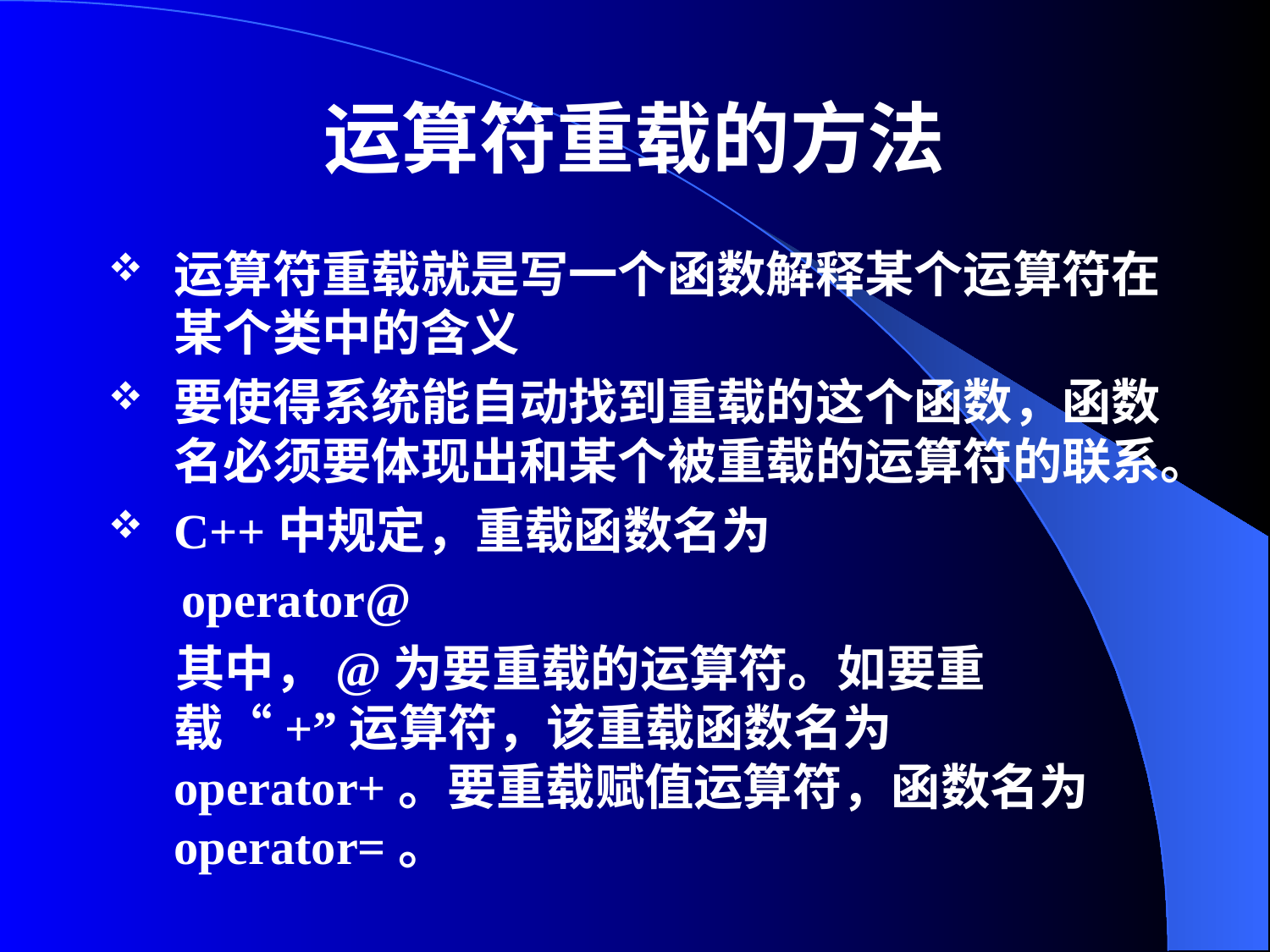

# 运算符重载的方法
运算符重载就是写一个函数解释某个运算符在某个类中的含义
要使得系统能自动找到重载的这个函数，函数名必须要体现出和某个被重载的运算符的联系。
C++中规定，重载函数名为
      operator@
     其中，@为要重载的运算符。如要重载“+”运算符，该重载函数名为operator+。要重载赋值运算符，函数名为operator=。